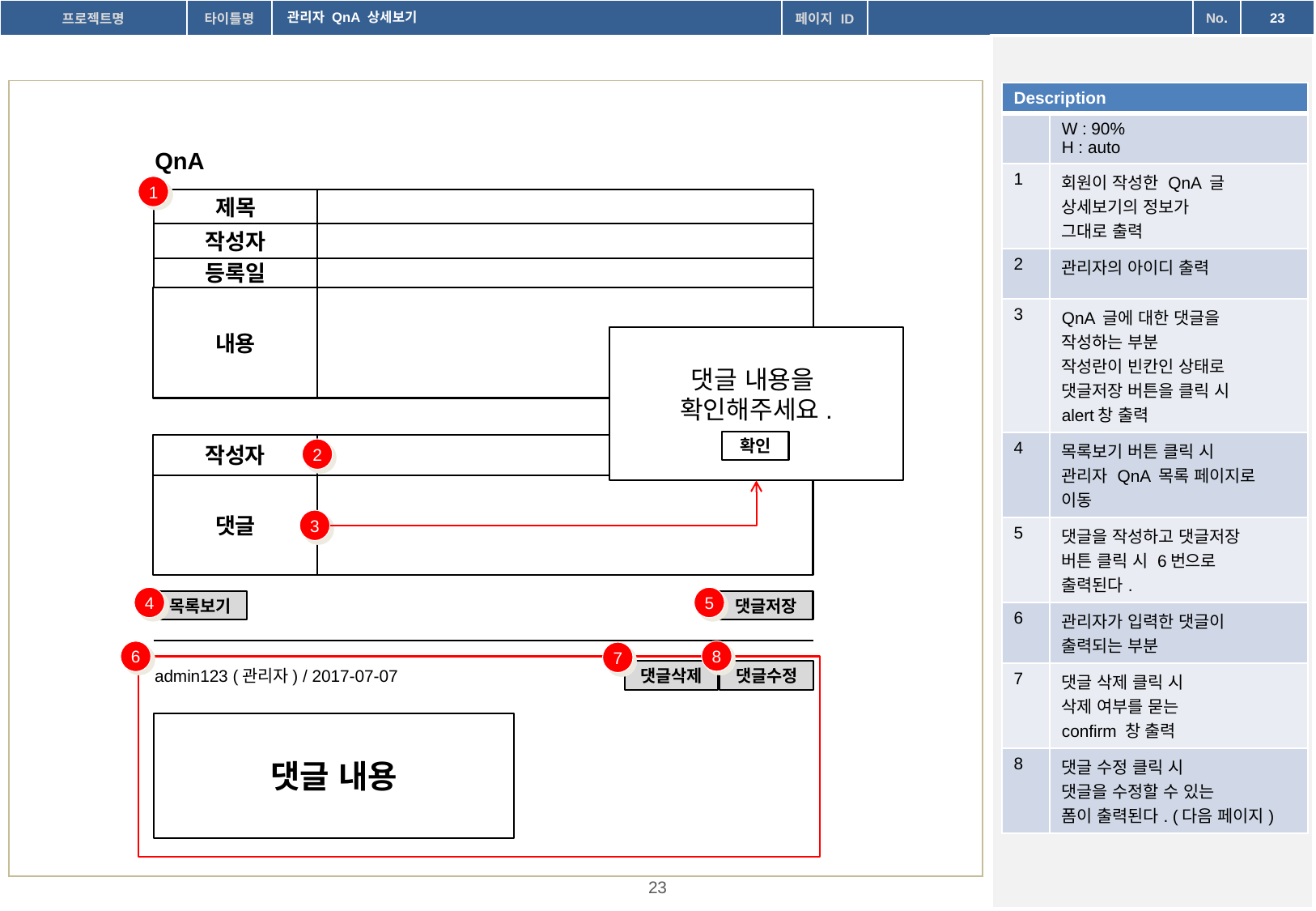

관리자 QnA 상세보기

| Description |  |
| --- | --- |
|  | W : 90% H : auto |
| 1 | 회원이 작성한 QnA 글 상세보기의 정보가 그대로 출력 |
| 2 | 관리자의 아이디 출력 |
| 3 | QnA 글에 대한 댓글을 작성하는 부분 작성란이 빈칸인 상태로 댓글저장 버튼을 클릭 시 alert창 출력 |
| 4 | 목록보기 버튼 클릭 시 관리자 QnA 목록 페이지로 이동 |
| 5 | 댓글을 작성하고 댓글저장 버튼 클릭 시 6번으로 출력된다. |
| 6 | 관리자가 입력한 댓글이 출력되는 부분 |
| 7 | 댓글 삭제 클릭 시 삭제 여부를 묻는 confirm 창 출력 |
| 8 | 댓글 수정 클릭 시 댓글을 수정할 수 있는 폼이 출력된다. (다음 페이지) |
QnA
1
제목

작성자

등록일

내용

댓글 내용을
확인해주세요.
확인
작성자

댓글

2
3
4
5
목록보기
댓글저장
8
6
7
admin123 (관리자) / 2017-07-07

댓글삭제
댓글수정
댓글 내용